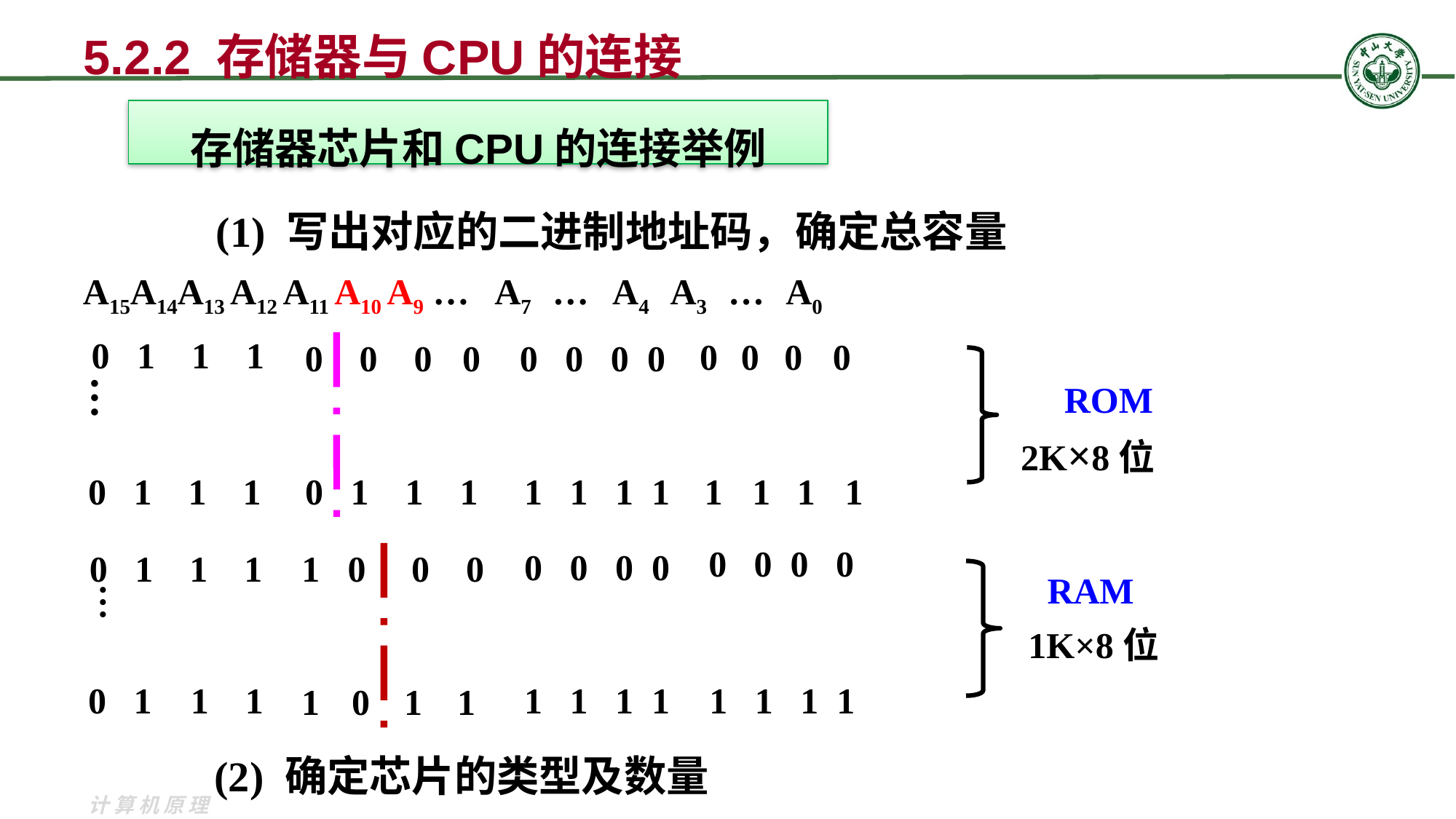

5.2.2 存储器与CPU的连接
存储器芯片和CPU的连接举例
(1) 写出对应的二进制地址码，确定总容量
A15A14A13 A12 A11 A10 A9 …   A7    …   A4    A3    …    A0
0   1    1    1
0   0   0    0
 0   0   0  0
 0    0    0    0

…
0   1    1    1
 0   1    1    1
 1   1   1  1
1   1   1   1
0   0  0   0
 0   0   0  0
0   1    1    1
  1    0     0    0
…
0   1     1    1
 1   1   1  1
1   1   1  1
  1    0    1    1
ROM

2K×8位
RAM

1K×8位
(2) 确定芯片的类型及数量